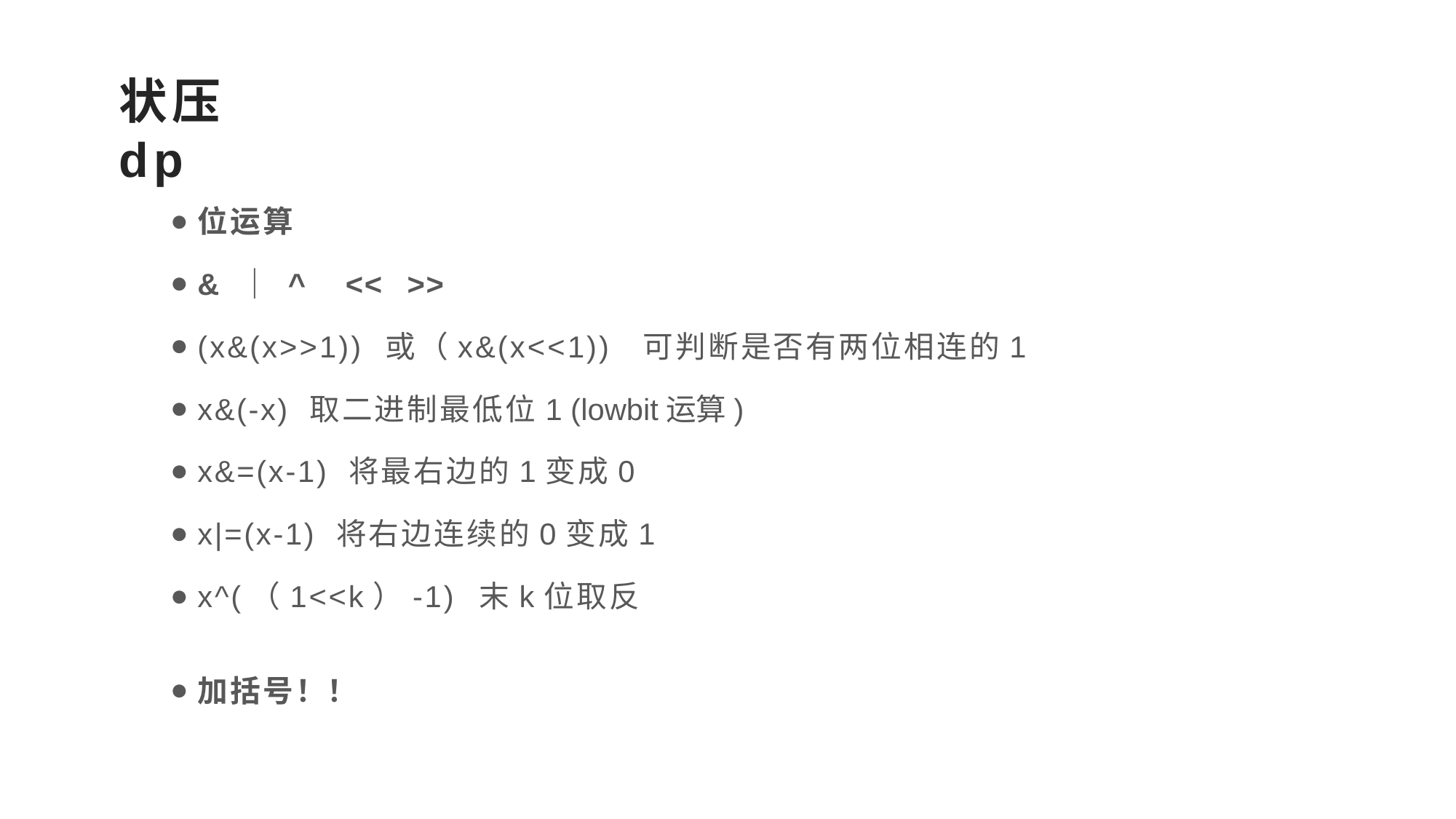

# 状压dp
位运算
& ｜ ^	<<	>>
(x&(x>>1))  或（x&(x<<1))	可判断是否有两位相连的1
x&(-x) 取二进制最低位1 (lowbit运算)
x&=(x-1) 将最右边的1变成0
x|=(x-1) 将右边连续的0变成1
x^(（1<<k）-1)	末k位取反

加括号！！